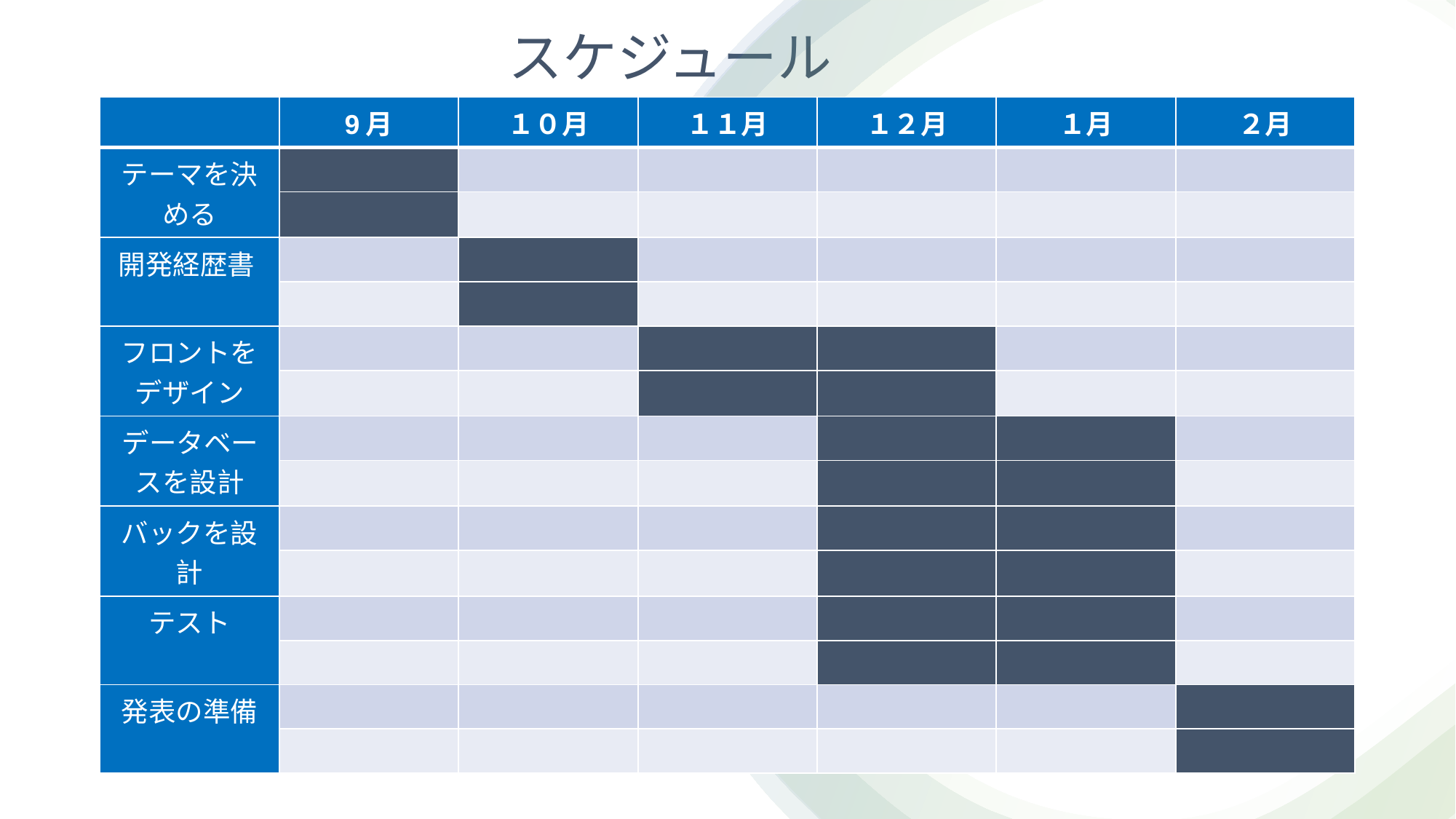

# スケジュール

|  | 9月 | １０月 | １１月 | １２月 | １月 | ２月 |
| --- | --- | --- | --- | --- | --- | --- |
| テーマを決める |  |  |  |  |  |  |
|  |  |  |  |  |  |  |
| 開発経歴書 |  |  |  |  |  |  |
|  |  |  |  |  |  |  |
| フロントをデザイン |  |  |  |  |  |  |
|  |  |  |  |  |  |  |
| データベースを設計 |  |  |  |  |  |  |
|  |  |  |  |  |  |  |
| バックを設計 |  |  |  |  |  |  |
|  |  |  |  |  |  |  |
| テスト |  |  |  |  |  |  |
|  |  |  |  |  |  |  |
| 発表の準備 |  |  |  |  |  |  |
|  |  |  |  |  |  |  |